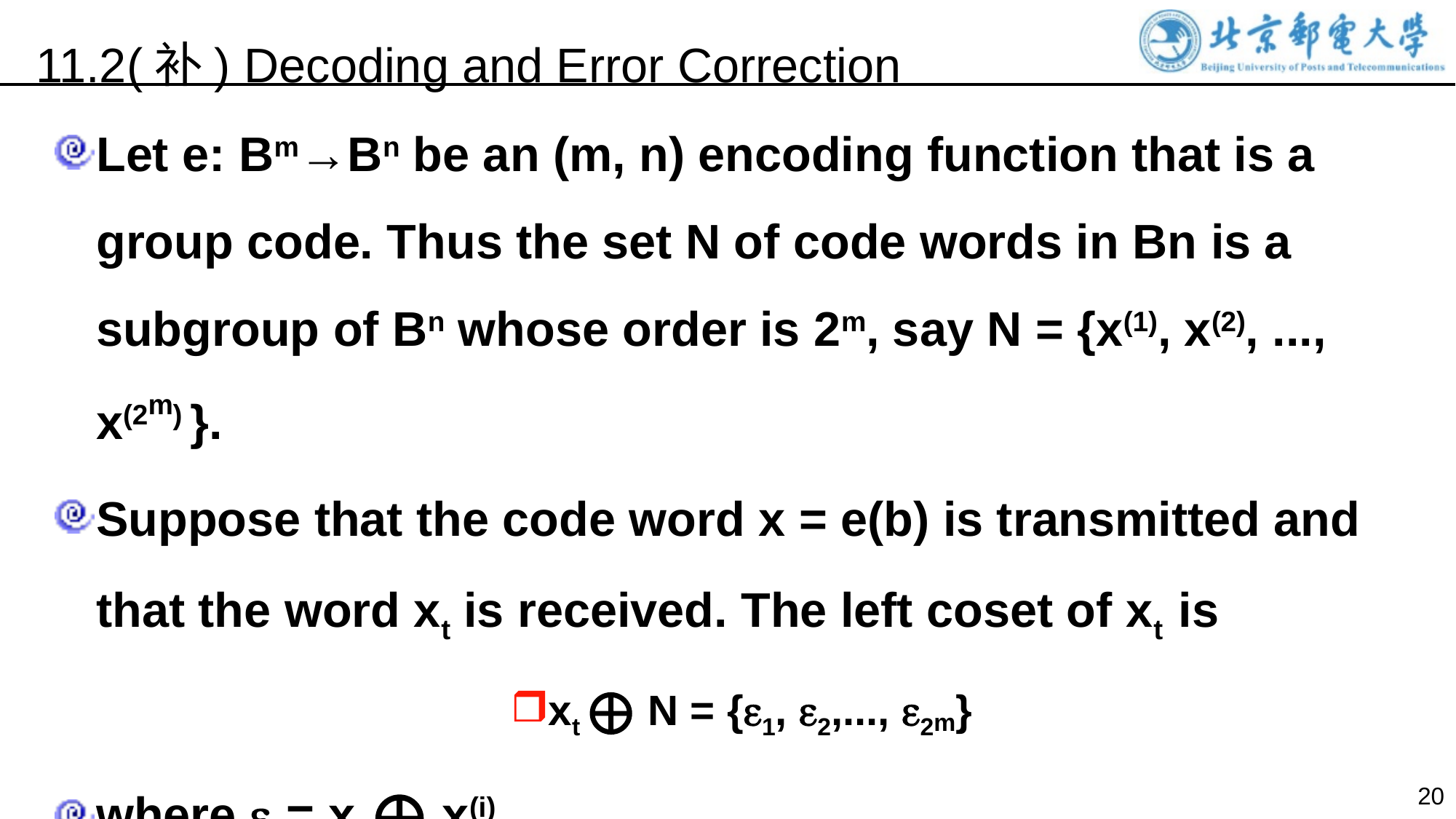

11.2(补) Decoding and Error Correction
Let e: Bm→Bn be an (m, n) encoding function that is a group code. Thus the set N of code words in Bn is a subgroup of Bn whose order is 2m, say N = {x(1), x(2), ..., x(2m) }.
Suppose that the code word x = e(b) is transmitted and that the word xt is received. The left coset of xt  is
xt ⨁ N = {ɛ1, ɛ2,..., ɛ2m}
where ɛi = xt ⨁ x(i)